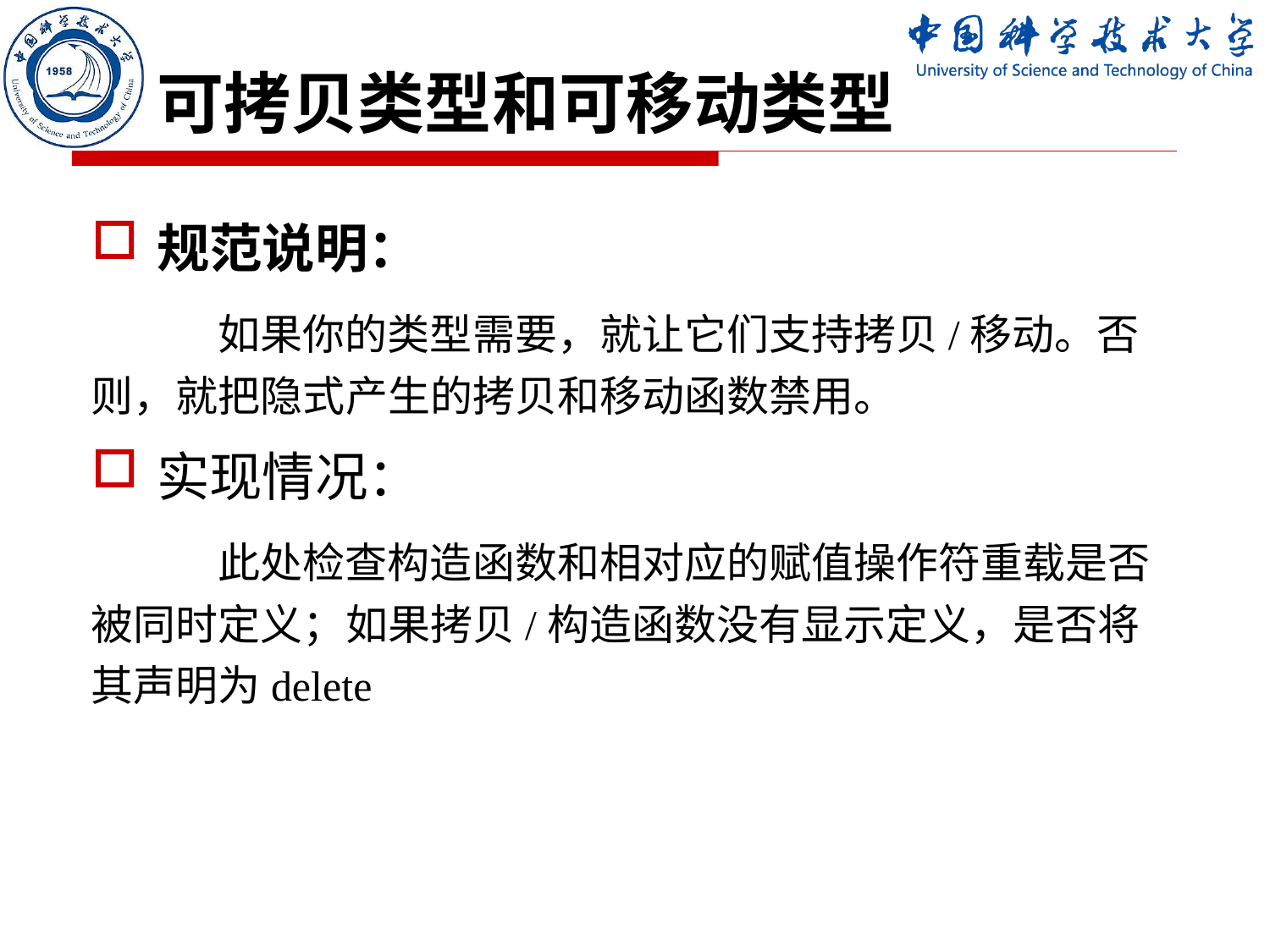

# 可拷贝类型和可移动类型
规范说明：
	如果你的类型需要，就让它们支持拷贝/移动。否则，就把隐式产生的拷贝和移动函数禁用。
实现情况：
	此处检查构造函数和相对应的赋值操作符重载是否被同时定义；如果拷贝/构造函数没有显示定义，是否将其声明为delete

14